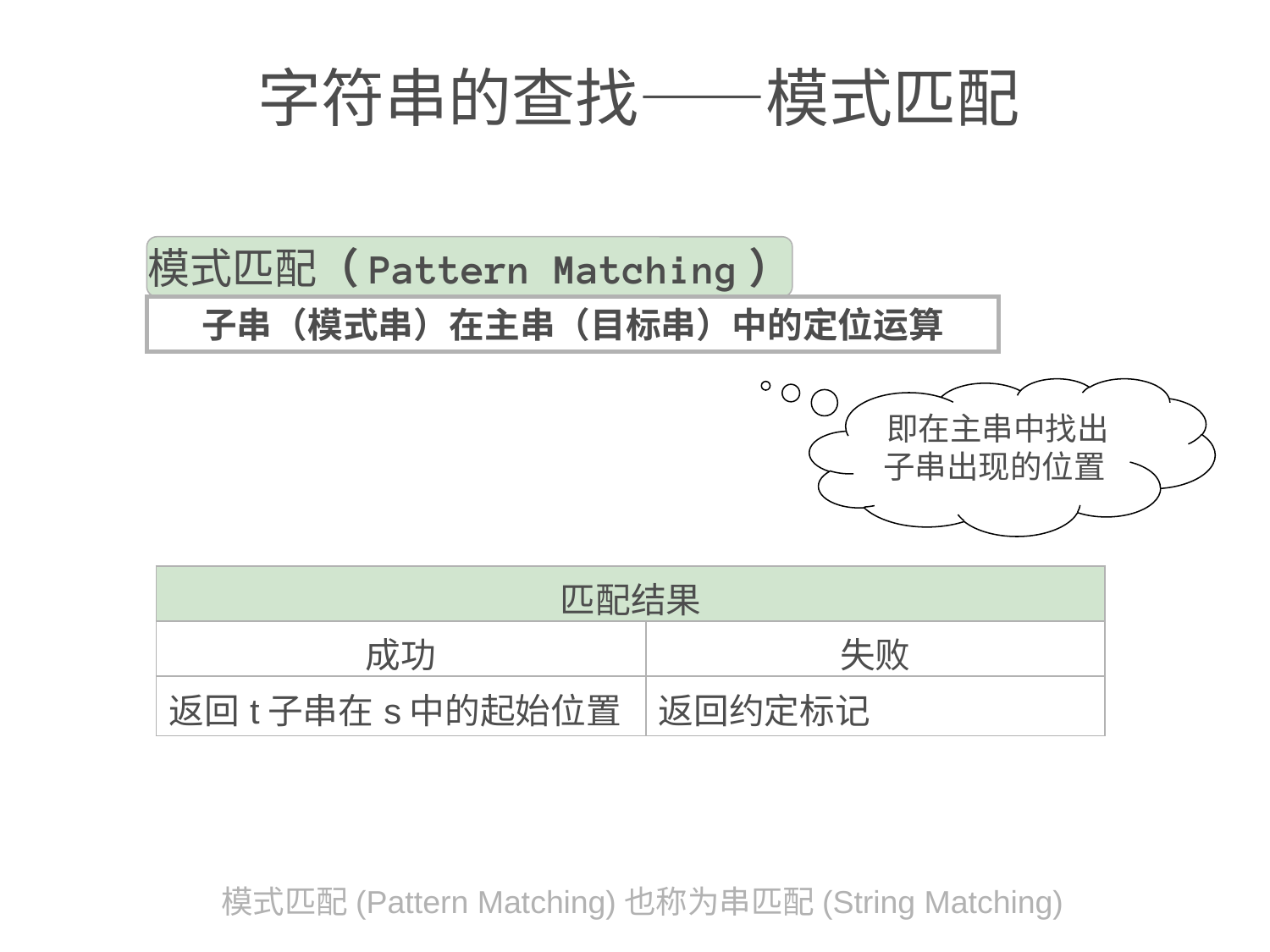

# 字符串的查找——模式匹配
模式匹配（Pattern Matching）
子串（模式串）在主串（目标串）中的定位运算
即在主串中找出子串出现的位置
| 匹配结果 |  |
| --- | --- |
| 成功 | 失败 |
| 返回t子串在s中的起始位置 | 返回约定标记 |
 模式匹配(Pattern Matching)也称为串匹配(String Matching)
82